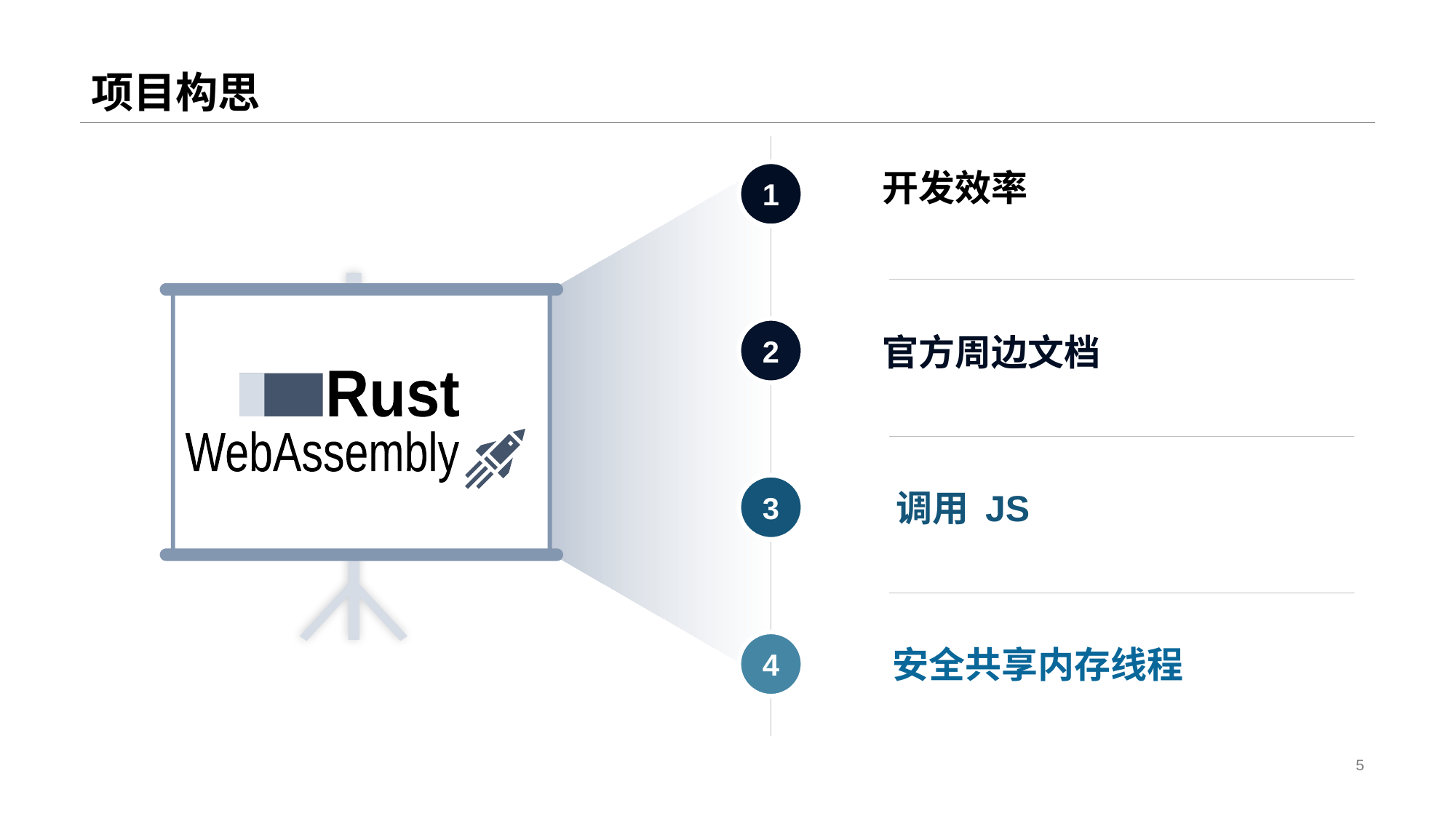

# 项目构思
开发效率
1

2
官方周边文档
Rust

WebAssembly

3
调用 JS

4
安全共享内存线程
5